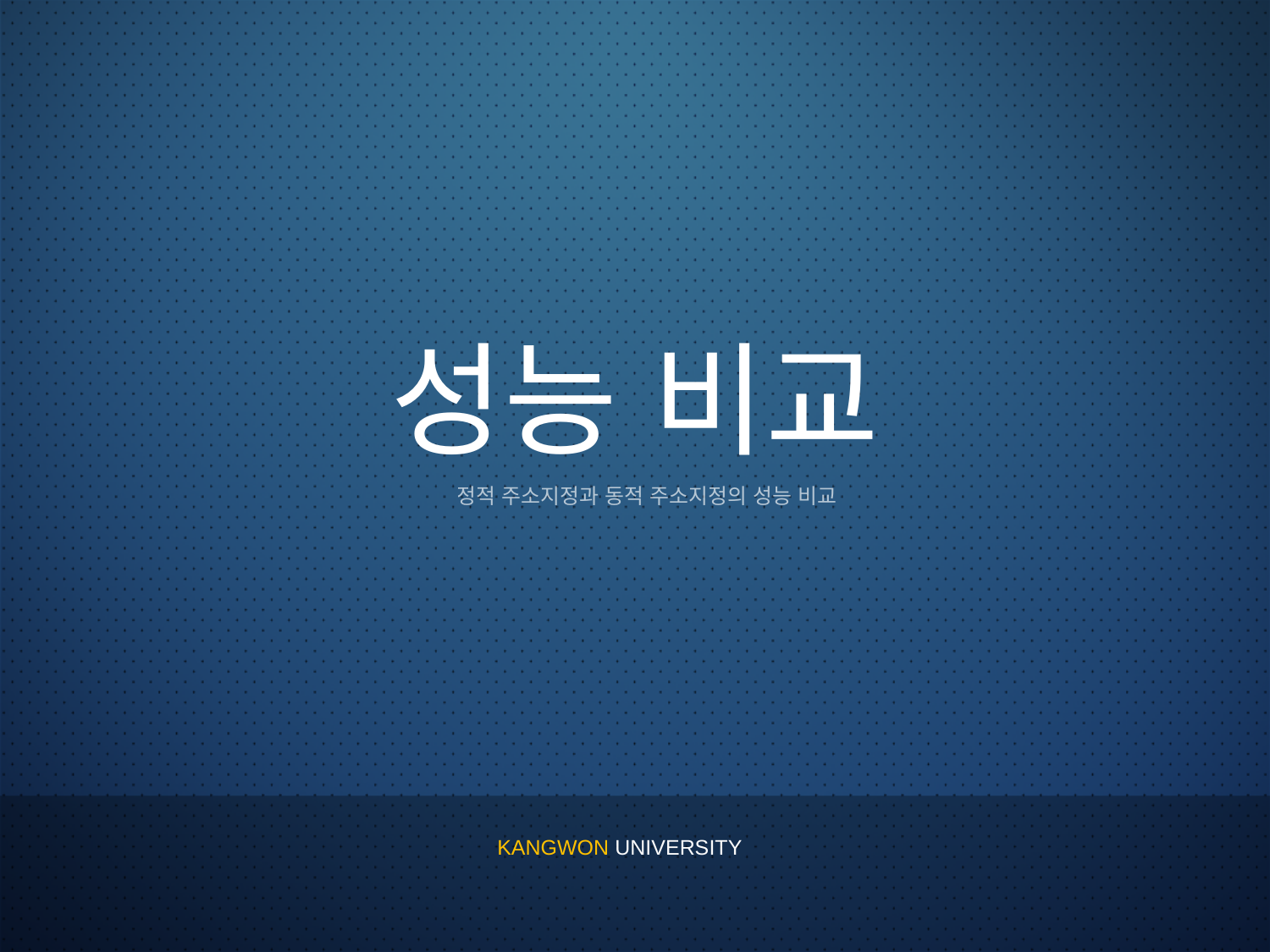

성능 비교
정적 주소지정과 동적 주소지정의 성능 비교

KANGWON UNIVERSITY